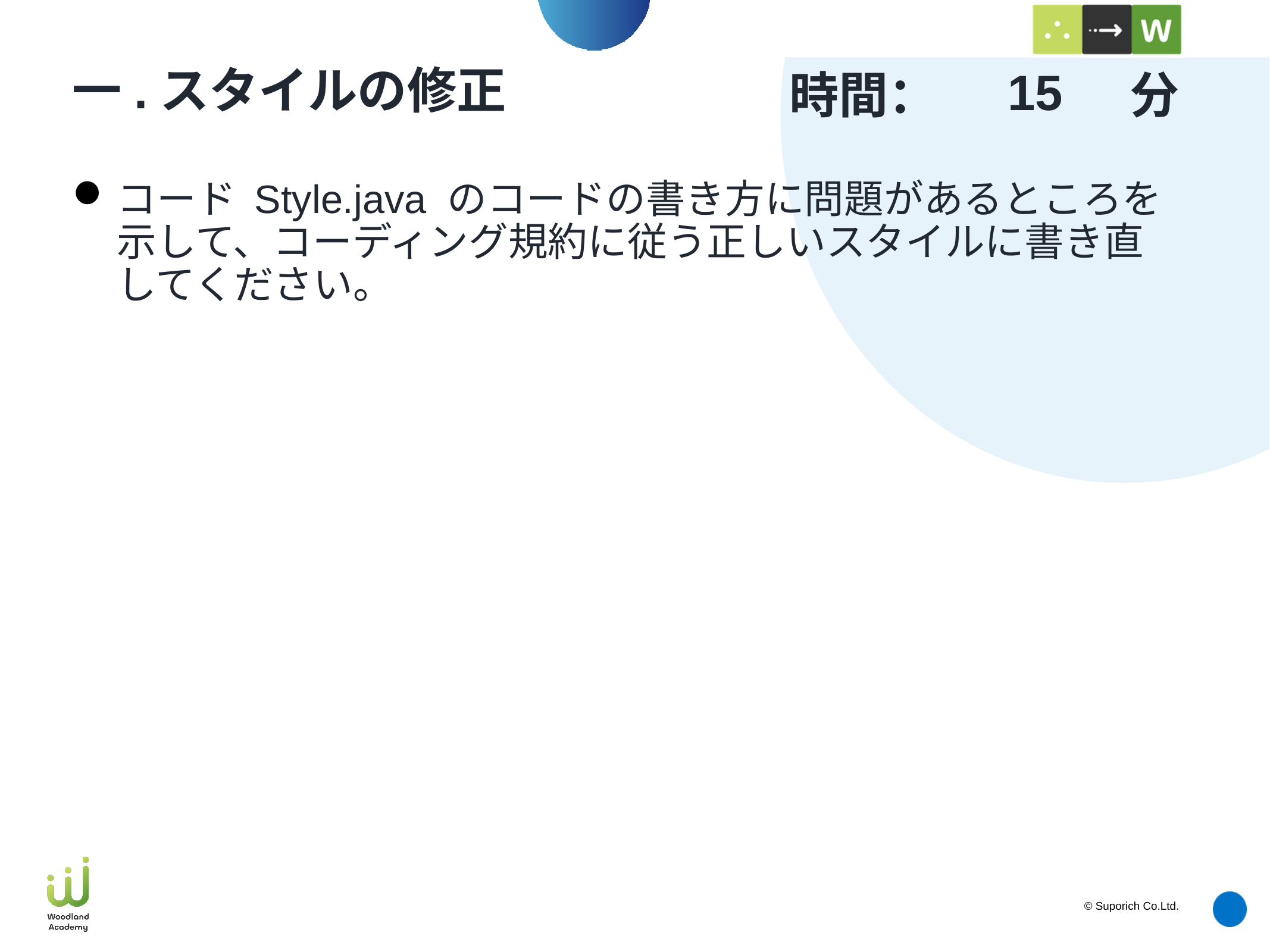

15
# 一.スタイルの修正
コード Style.java のコードの書き方に問題があるところを示して、コーディング規約に従う正しいスタイルに書き直してください。